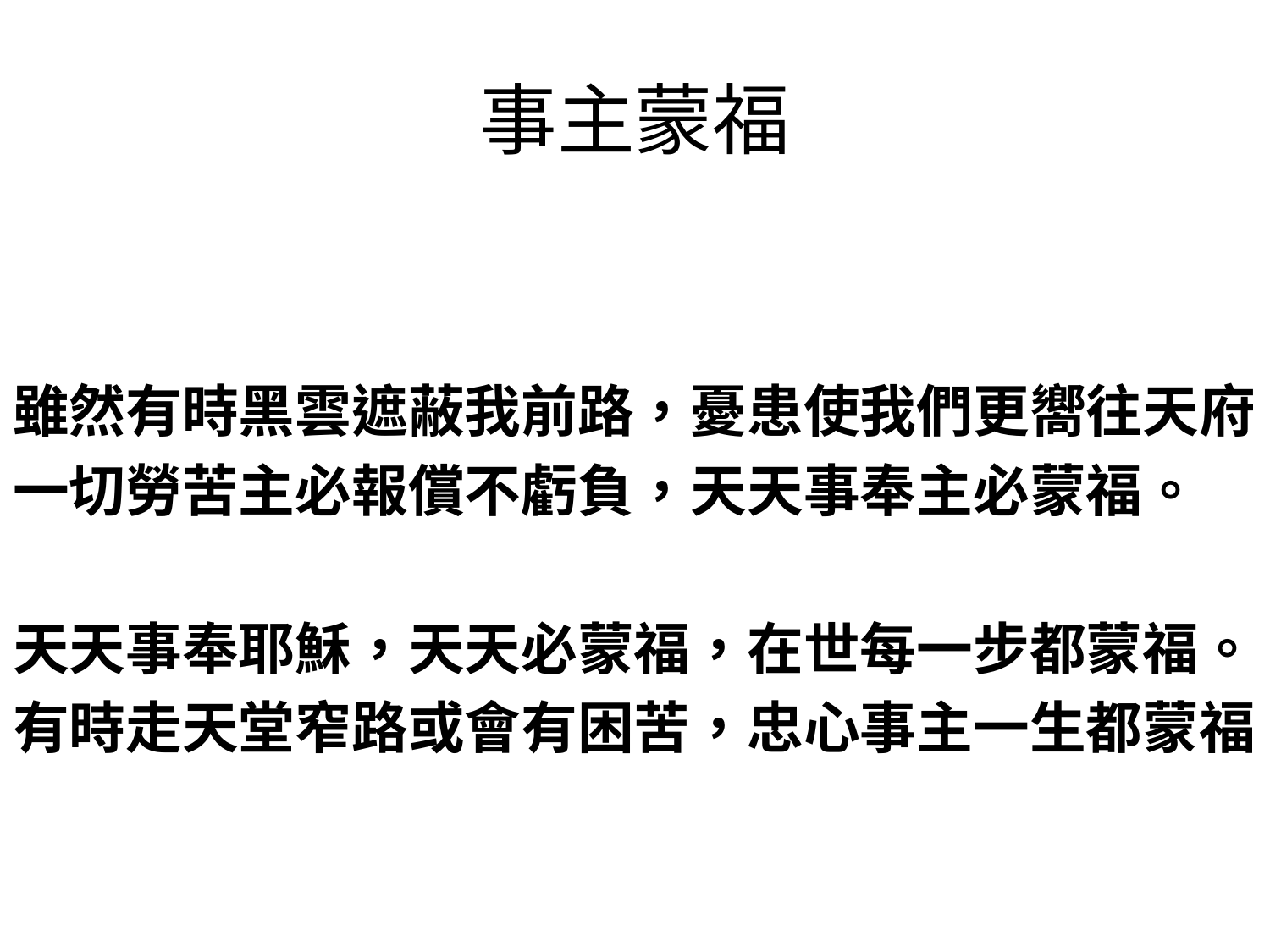

# 事主蒙福
雖然有時黑雲遮蔽我前路，憂患使我們更嚮往天府；
一切勞苦主必報償不虧負，天天事奉主必蒙福。

天天事奉耶穌，天天必蒙福，在世每一步都蒙福。
有時走天堂窄路或會有困苦，忠心事主一生都蒙福。